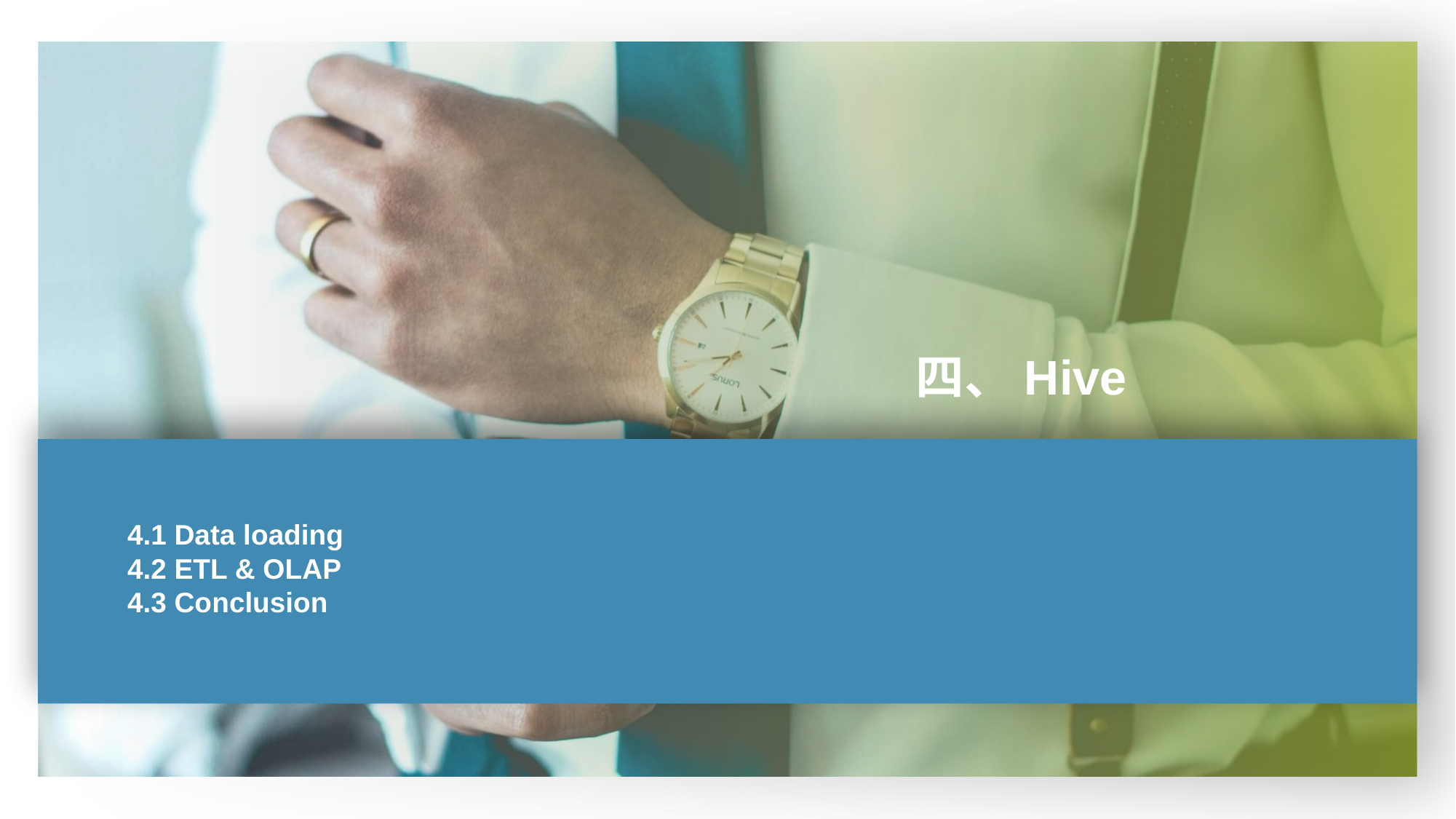

四、Hive

4.1 Data loading
4.2 ETL & OLAP
4.3 Conclusion